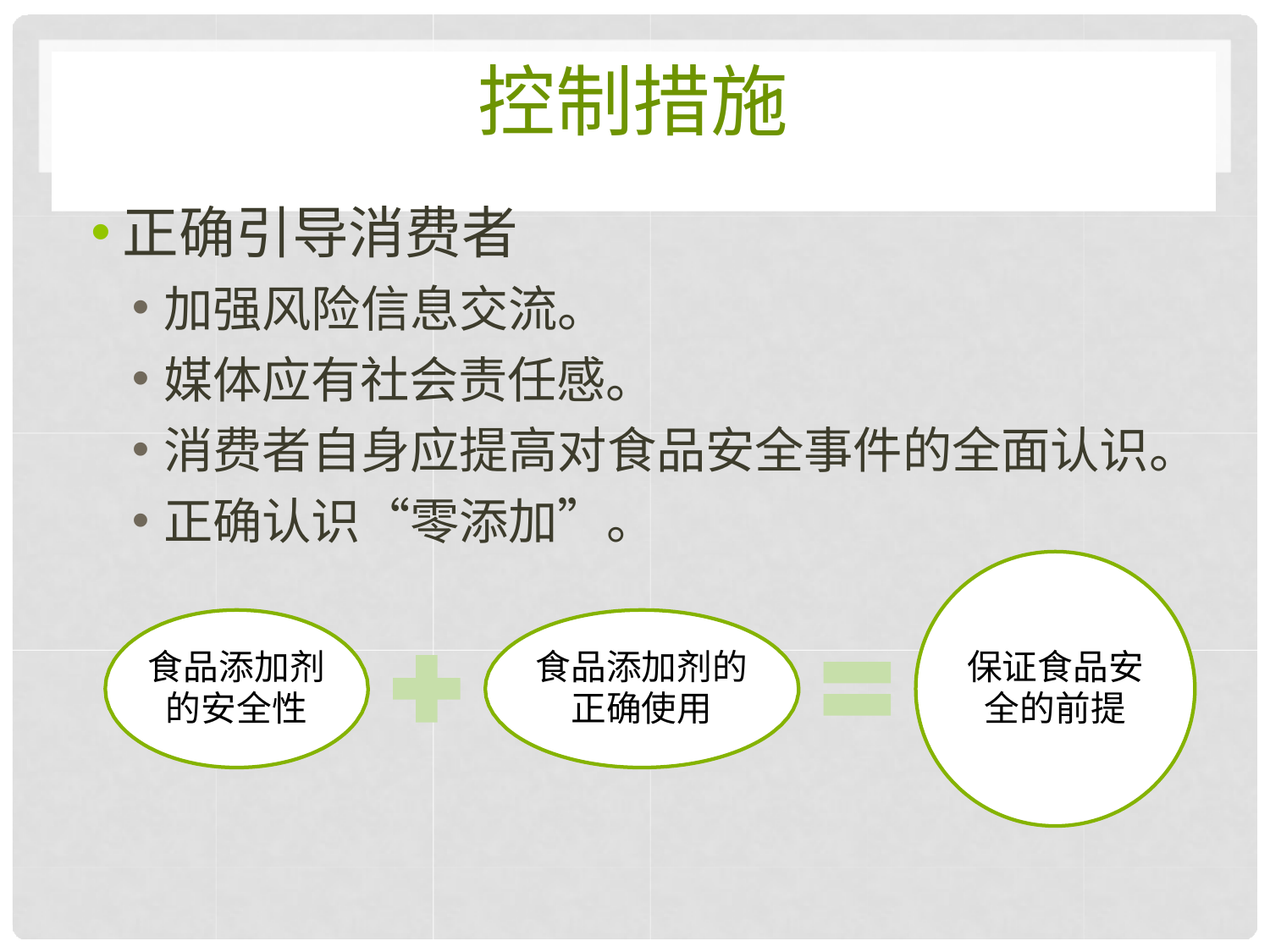

# 控制措施
正确引导消费者
加强风险信息交流。
媒体应有社会责任感。
消费者自身应提高对食品安全事件的全面认识。
正确认识“零添加”。

食品添加剂 的安全性
食品添加剂的 正确使用
保证食品安 全的前提